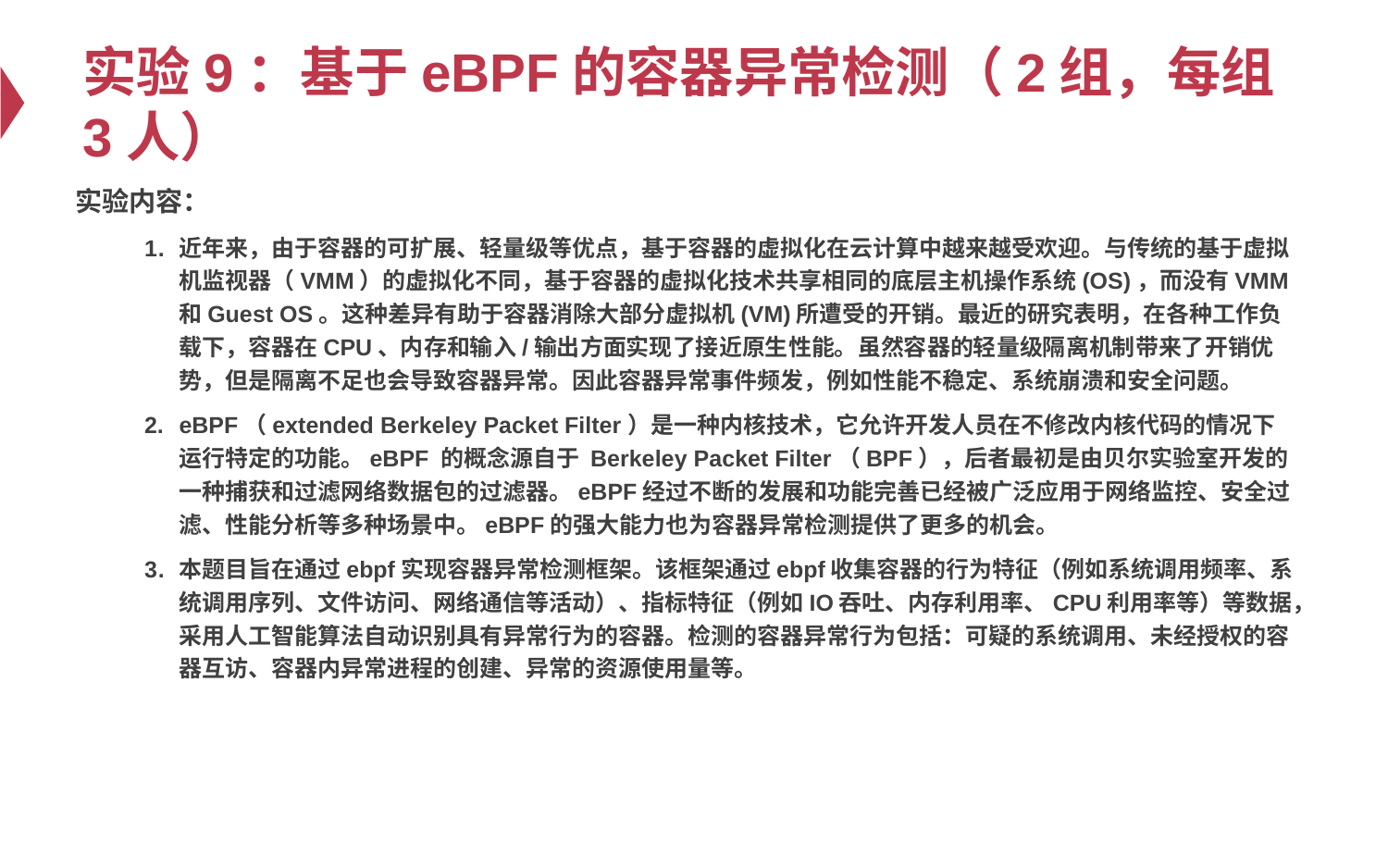

# 实验9：基于eBPF的容器异常检测（2组，每组3人）
实验内容：
近年来，由于容器的可扩展、轻量级等优点，基于容器的虚拟化在云计算中越来越受欢迎。与传统的基于虚拟机监视器（VMM）的虚拟化不同，基于容器的虚拟化技术共享相同的底层主机操作系统(OS)，而没有VMM和Guest OS。这种差异有助于容器消除大部分虚拟机(VM)所遭受的开销。最近的研究表明，在各种工作负载下，容器在CPU、内存和输入/输出方面实现了接近原生性能。虽然容器的轻量级隔离机制带来了开销优势，但是隔离不足也会导致容器异常。因此容器异常事件频发，例如性能不稳定、系统崩溃和安全问题。
eBPF（extended Berkeley Packet Filter）是一种内核技术，它允许开发人员在不修改内核代码的情况下运行特定的功能。eBPF 的概念源自于 Berkeley Packet Filter（BPF），后者最初是由贝尔实验室开发的一种捕获和过滤网络数据包的过滤器。eBPF经过不断的发展和功能完善已经被广泛应用于网络监控、安全过滤、性能分析等多种场景中。eBPF的强大能力也为容器异常检测提供了更多的机会。
本题目旨在通过ebpf实现容器异常检测框架。该框架通过ebpf收集容器的行为特征（例如系统调用频率、系统调用序列、文件访问、网络通信等活动）、指标特征（例如IO吞吐、内存利用率、CPU利用率等）等数据，采用人工智能算法自动识别具有异常行为的容器。检测的容器异常行为包括：可疑的系统调用、未经授权的容器互访、容器内异常进程的创建、异常的资源使用量等。